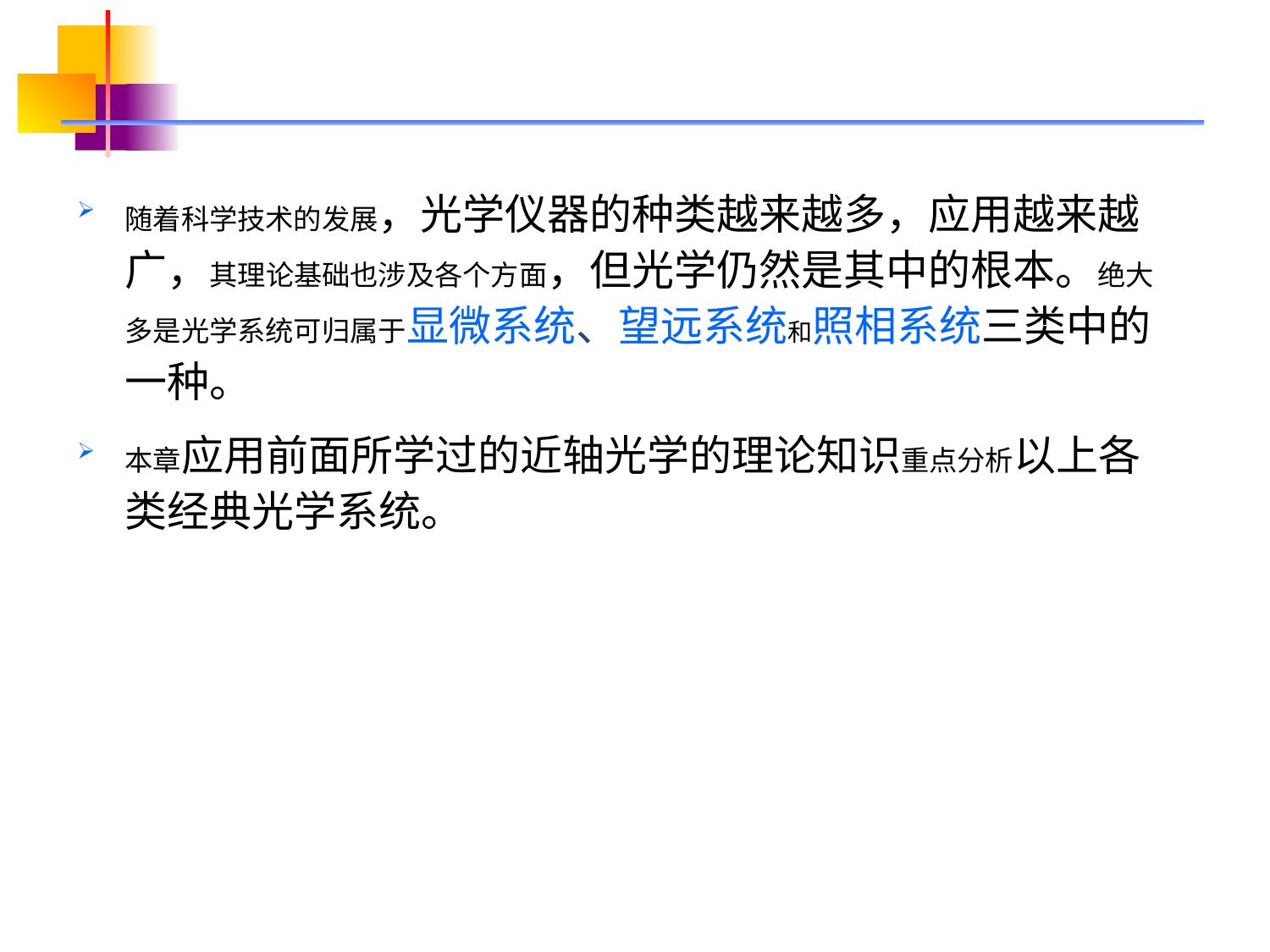

随着科学技术的发展，光学仪器的种类越来越多，应用越来越广，其理论基础也涉及各个方面，但光学仍然是其中的根本。绝大多是光学系统可归属于显微系统、望远系统和照相系统三类中的一种。
本章应用前面所学过的近轴光学的理论知识重点分析以上各类经典光学系统。